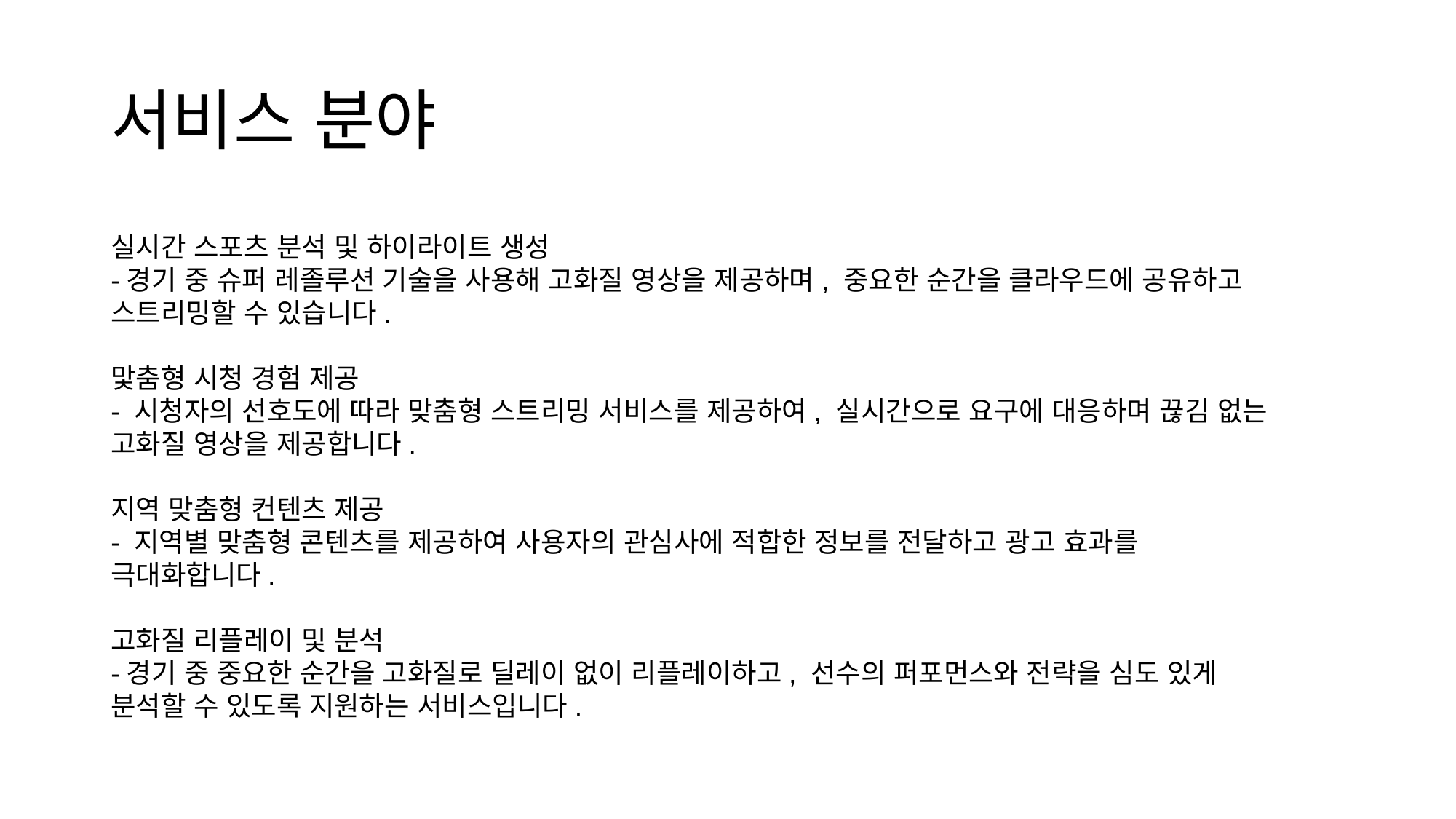

# 서비스 분야
실시간 스포츠 분석 및 하이라이트 생성
-경기 중 슈퍼 레졸루션 기술을 사용해 고화질 영상을 제공하며, 중요한 순간을 클라우드에 공유하고 스트리밍할 수 있습니다.

맟춤형 시청 경험 제공
- 시청자의 선호도에 따라 맞춤형 스트리밍 서비스를 제공하여, 실시간으로 요구에 대응하며 끊김 없는 고화질 영상을 제공합니다.

지역 맞춤형 컨텐츠 제공
- 지역별 맞춤형 콘텐츠를 제공하여 사용자의 관심사에 적합한 정보를 전달하고 광고 효과를 극대화합니다.

고화질 리플레이 및 분석
-경기 중 중요한 순간을 고화질로 딜레이 없이 리플레이하고, 선수의 퍼포먼스와 전략을 심도 있게 분석할 수 있도록 지원하는 서비스입니다.